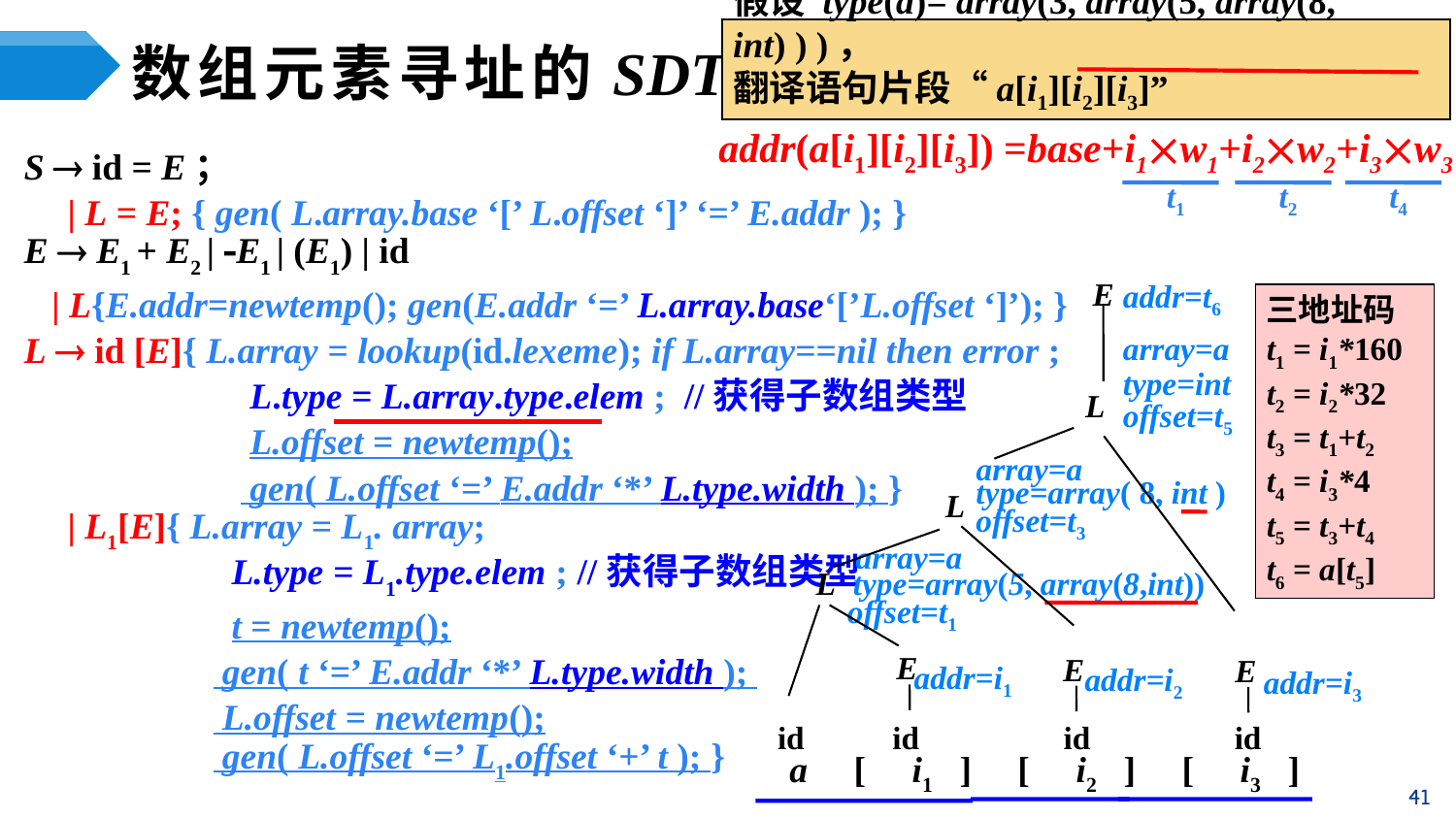

假设 type(a)= array(3, array(5, array(8, int) ) )，
翻译语句片段“a[i1][i2][i3]”
# 数组元素寻址的SDT

S → id = E；
	| L = E; { gen( L.array.base ‘[’ L.offset ‘]’ ‘=’ E.addr ); }
E → E1 + E2 | −E1 | (E1) | id
   | L{E.addr=newtemp(); gen(E.addr ‘=’ L.array.base‘[’L.offset ‘]’); }
L → id [E]{ L.array = lookup(id.lexeme); if L.array==nil then error ;
		    L.type = L.array.type.elem ;  //获得子数组类型
		    L.offset = newtemp();
 	         	    gen( L.offset ‘=’ E.addr ‘*’ L.type.width ); }
	| L1[E]{ L.array = L1. array;
		  L.type = L1.type.elem ; //获得子数组类型
		  t = newtemp();
 	         	 gen( t ‘=’ E.addr ‘*’ L.type.width );
		 L.offset = newtemp();
		 gen( L.offset ‘=’ L1.offset ‘+’ t ); }
addr(a[i1][i2][i3]) =base+i1×w1+i2×w2+i3×w3
t1
t2
t4
E

addr=t6
三地址码
t1 = i1*160
t2 = i2*32
t3 = t1+t2
t4 = i3*4
t5 = t3+t4
t6 = a[t5]
array=a
type=int

L

offset=t5

array=a
type=array( 8, int )
L

offset=t3

array=a
type=array(5, array(8,int))
L

offset=t1

E
E
E

addr=i1
addr=i2
addr=i3
id           id                  id                  id
a     [     i1     ]     [     i2     ]     [     i3     ]
41